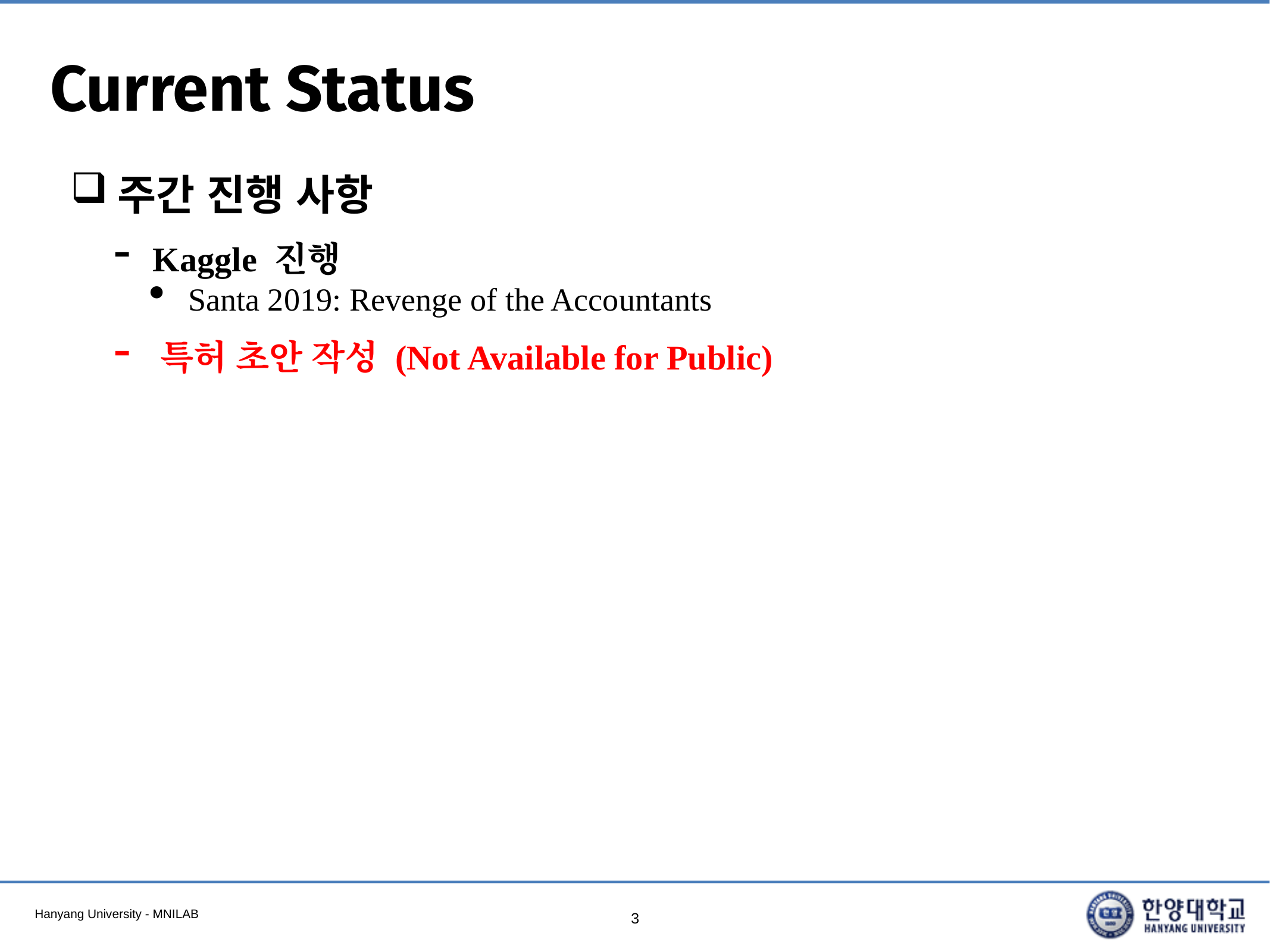

# Current Status
주간 진행 사항
Kaggle 진행
Santa 2019: Revenge of the Accountants
특허 초안 작성 (Not Available for Public)
3